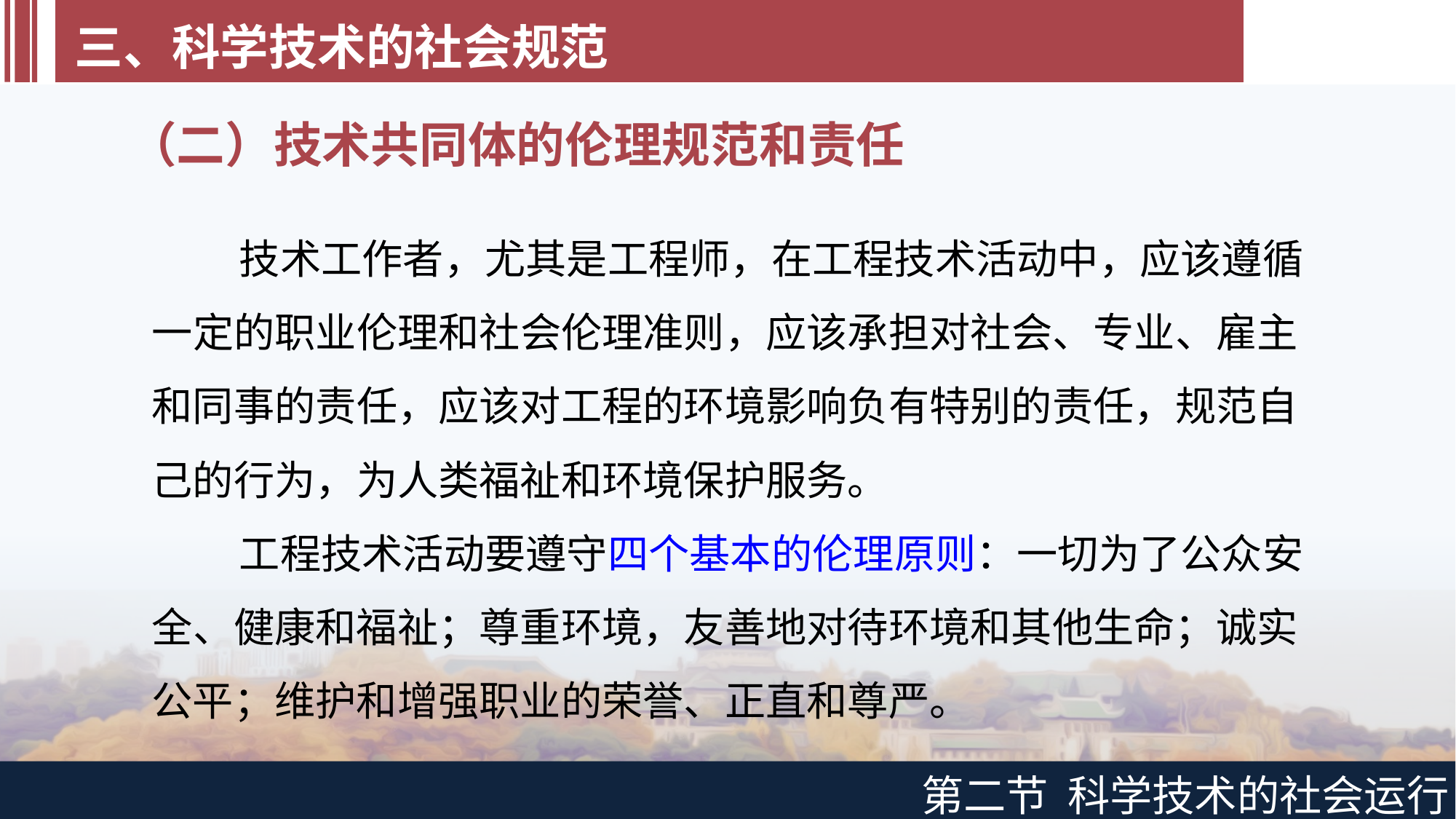

三、科学技术的社会规范
（二）技术共同体的伦理规范和责任
技术工作者，尤其是工程师，在工程技术活动中，应该遵循一定的职业伦理和社会伦理准则，应该承担对社会、专业、雇主和同事的责任，应该对工程的环境影响负有特别的责任，规范自己的行为，为人类福祉和环境保护服务。
工程技术活动要遵守四个基本的伦理原则：一切为了公众安全、健康和福祉；尊重环境，友善地对待环境和其他生命；诚实公平；维护和增强职业的荣誉、正直和尊严。
第二节  科学技术的社会运行